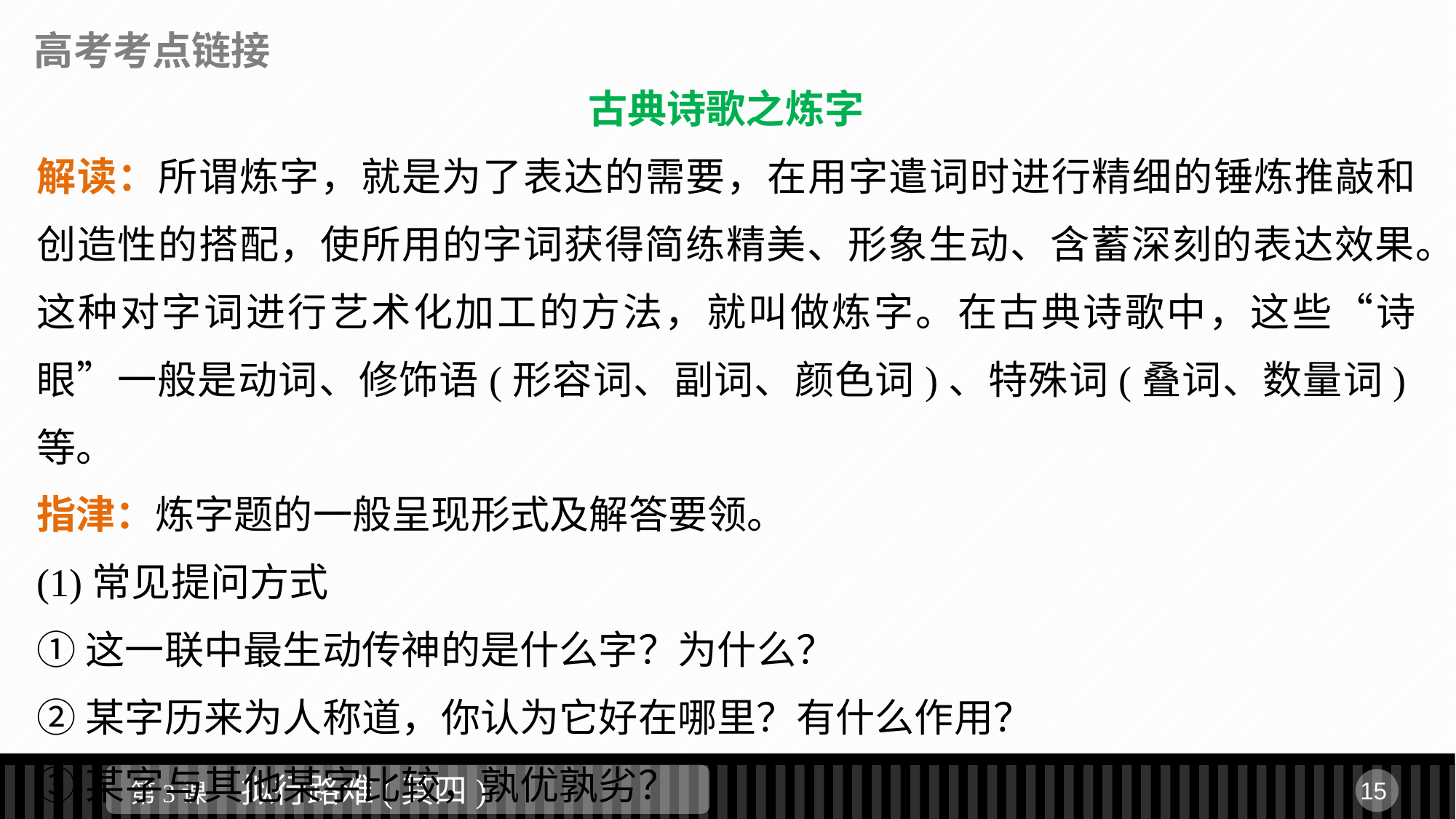

高考考点链接
古典诗歌之炼字
解读：所谓炼字，就是为了表达的需要，在用字遣词时进行精细的锤炼推敲和创造性的搭配，使所用的字词获得简练精美、形象生动、含蓄深刻的表达效果。这种对字词进行艺术化加工的方法，就叫做炼字。在古典诗歌中，这些“诗眼”一般是动词、修饰语(形容词、副词、颜色词)、特殊词(叠词、数量词)等。
指津：炼字题的一般呈现形式及解答要领。
(1)常见提问方式
①这一联中最生动传神的是什么字？为什么？
②某字历来为人称道，你认为它好在哪里？有什么作用？
③某字与其他某字比较，孰优孰劣？